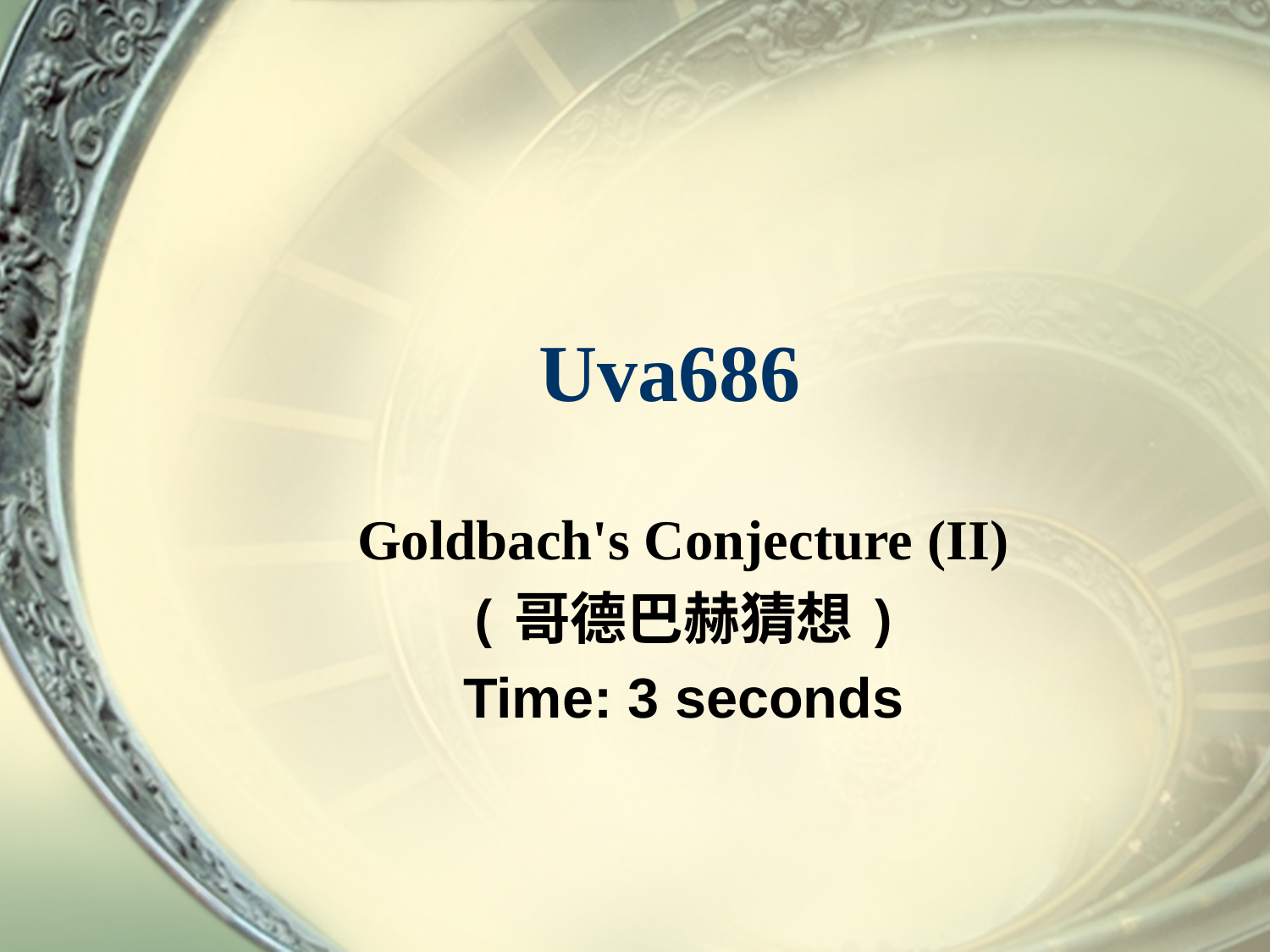

# Uva686
Goldbach's Conjecture (II)
(哥德巴赫猜想)
Time: 3 seconds